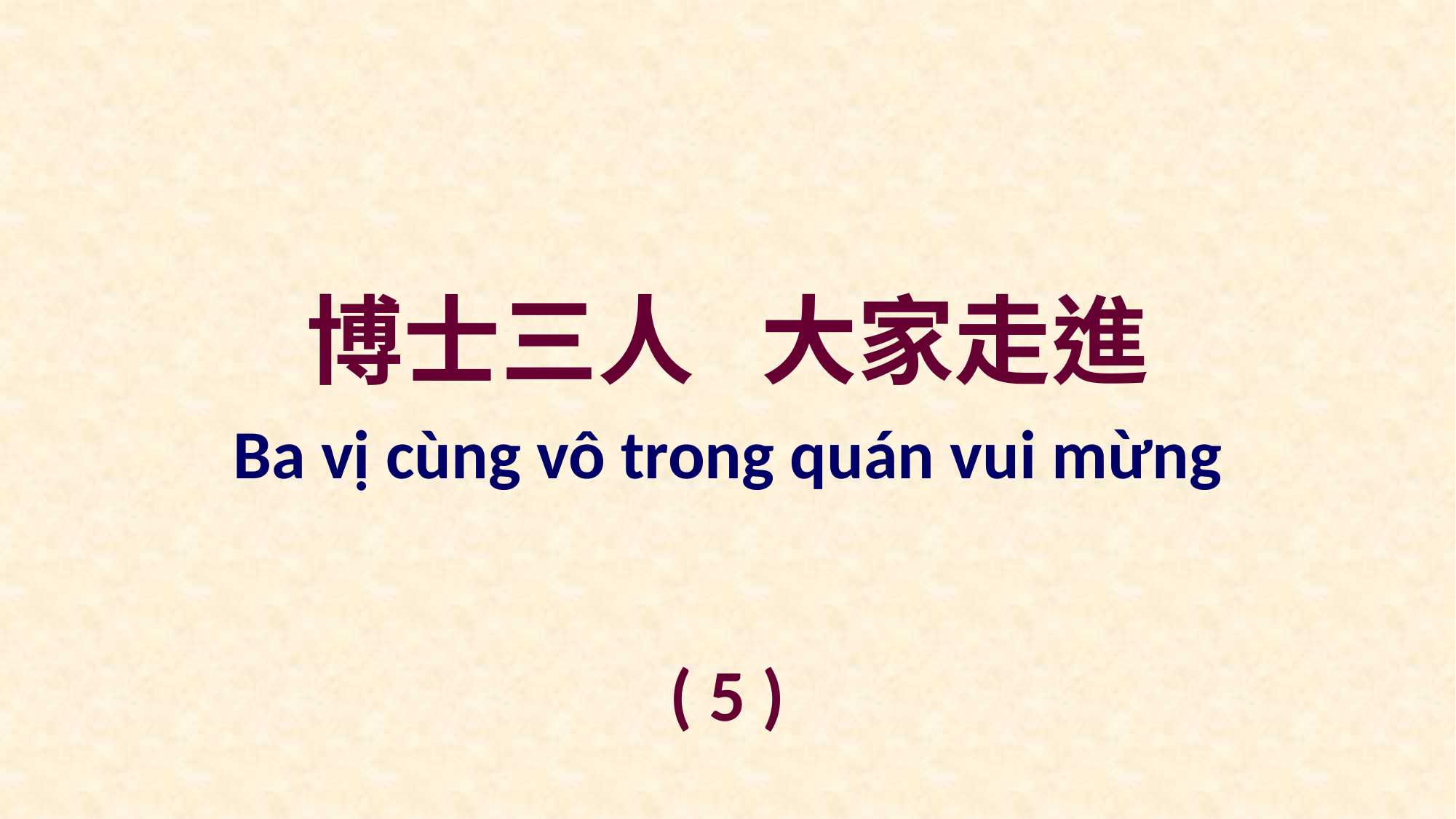

博士三人   大家走進
Ba vị cùng vô trong quán vui mừng
( 5 )